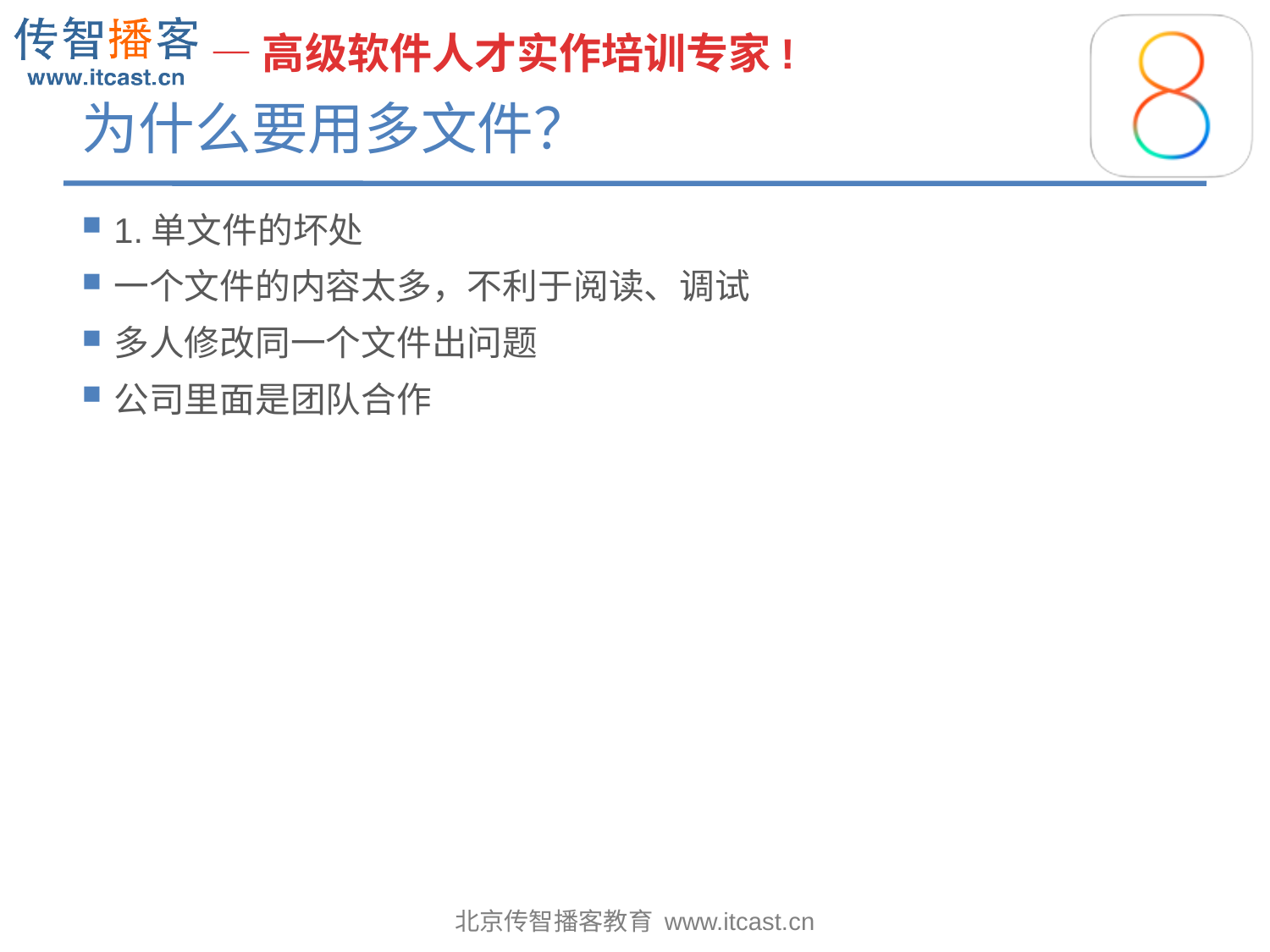

# 为什么要用多文件？
1.单文件的坏处
一个文件的内容太多，不利于阅读、调试
多人修改同一个文件出问题
公司里面是团队合作